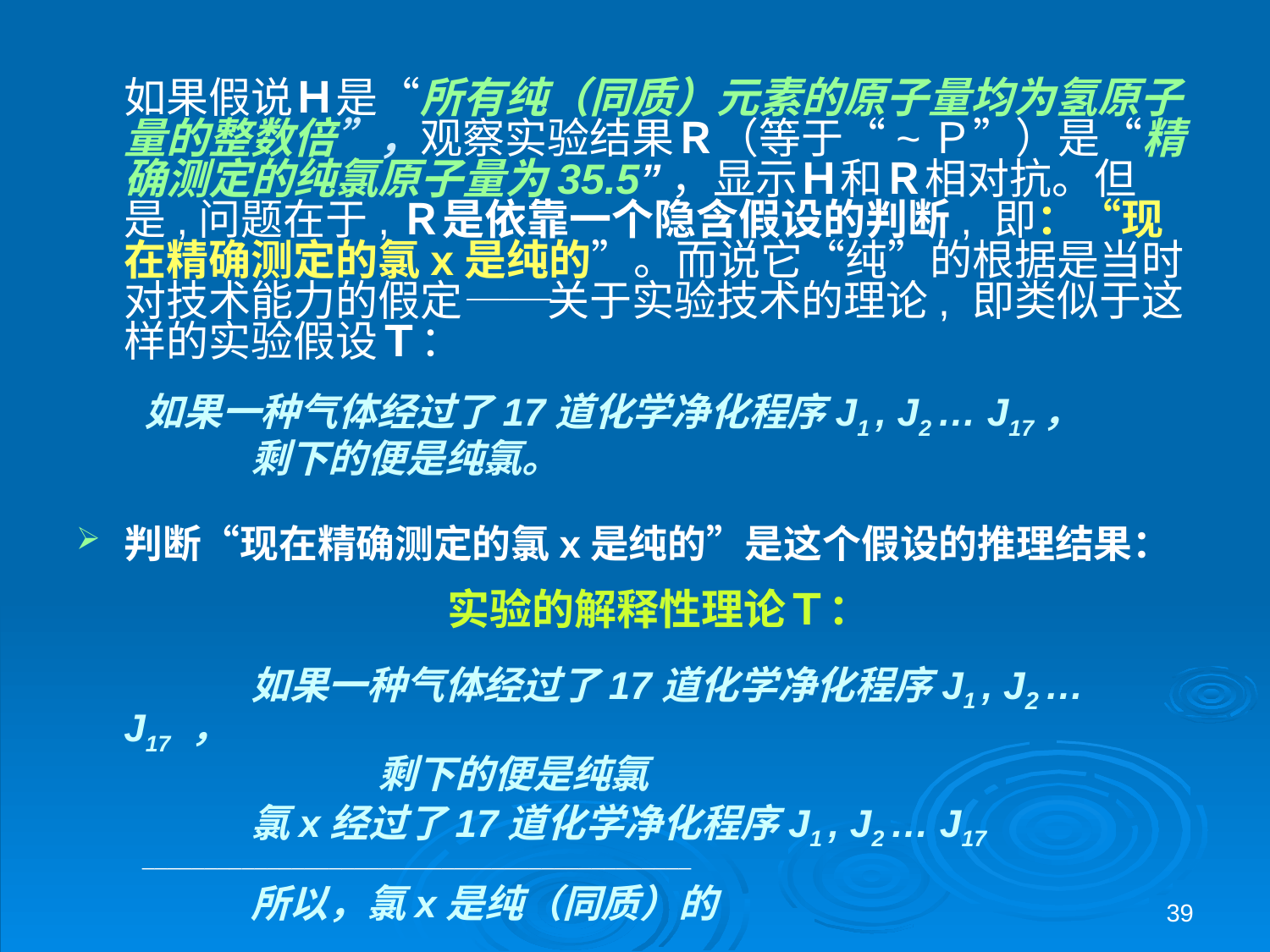

如果假说Ｈ是“所有纯（同质）元素的原子量均为氢原子量的整数倍”，观察实验结果Ｒ（等于“~Ｐ”）是“精确测定的纯氯原子量为35.5”，显示Ｈ和Ｒ相对抗。但是,问题在于,Ｒ是依靠一个隐含假设的判断, 即：“现在精确测定的氯x是纯的”。而说它“纯”的根据是当时对技术能力的假定──关于实验技术的理论, 即类似于这样的实验假设Ｔ：

	  如果一种气体经过了17道化学净化程序J1 , J2 … J17，
		剩下的便是纯氯。

判断“现在精确测定的氯x是纯的”是这个假设的推理结果：

	实验的解释性理论Ｔ：

		如果一种气体经过了17道化学净化程序J1 , J2 … J17 ，
			剩下的便是纯氯
		氯x经过了17道化学净化程序J1 , J2 … J17
        ────────────────────────────────────────────
		所以，氯x是纯（同质）的
39